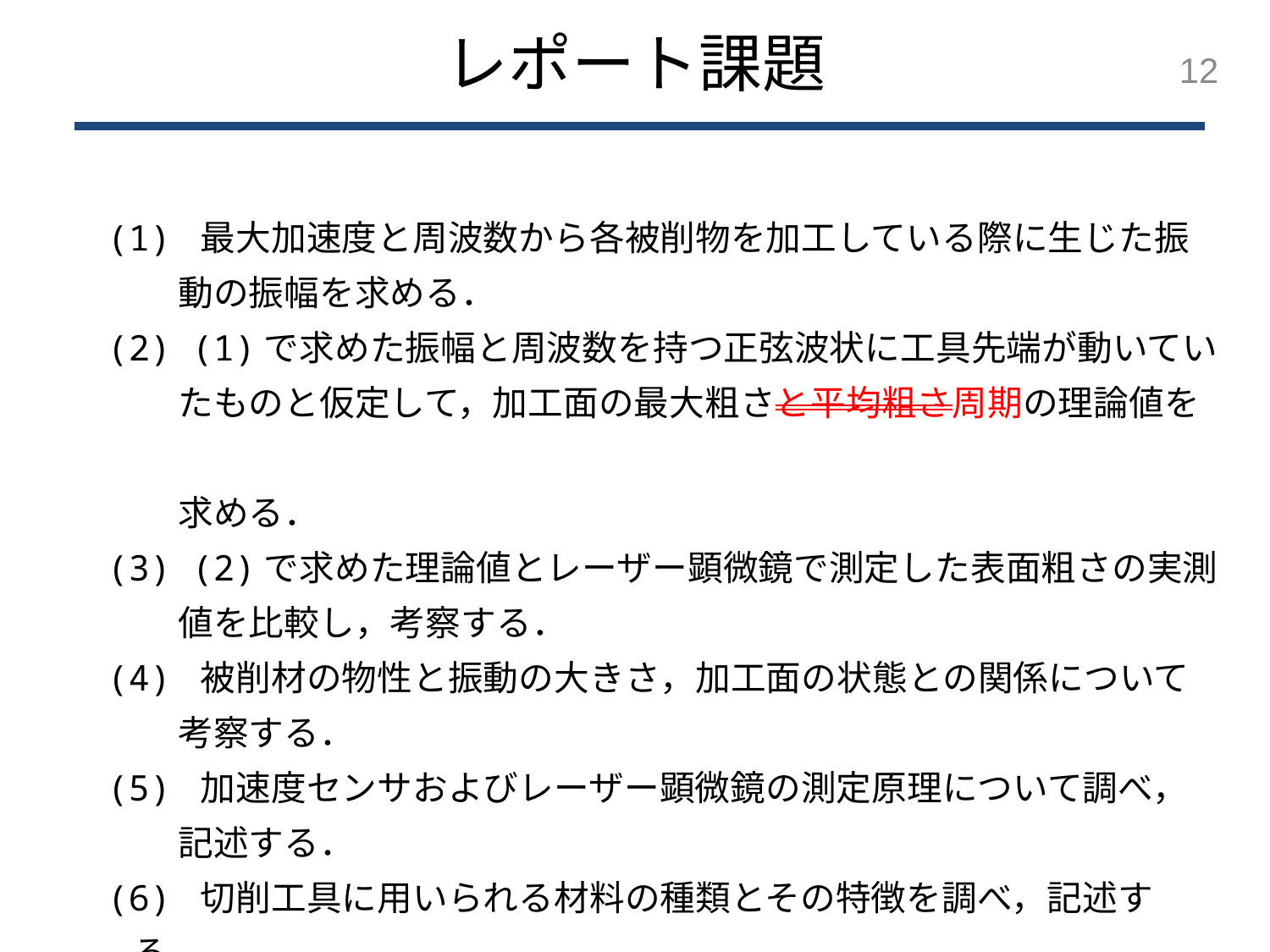

レポート課題
12
(1) 最大加速度と周波数から各被削物を加工している際に生じた振
　　動の振幅を求める．
(2) (1)で求めた振幅と周波数を持つ正弦波状に工具先端が動いてい
　　たものと仮定して，加工面の最大粗さと平均粗さ周期の理論値を
　　求める．
(3) (2)で求めた理論値とレーザー顕微鏡で測定した表面粗さの実測
　　値を比較し，考察する．
(4) 被削材の物性と振動の大きさ，加工面の状態との関係について
　　考察する．
(5) 加速度センサおよびレーザー顕微鏡の測定原理について調べ，
　　記述する．
(6) 切削工具に用いられる材料の種類とその特徴を調べ，記述する．